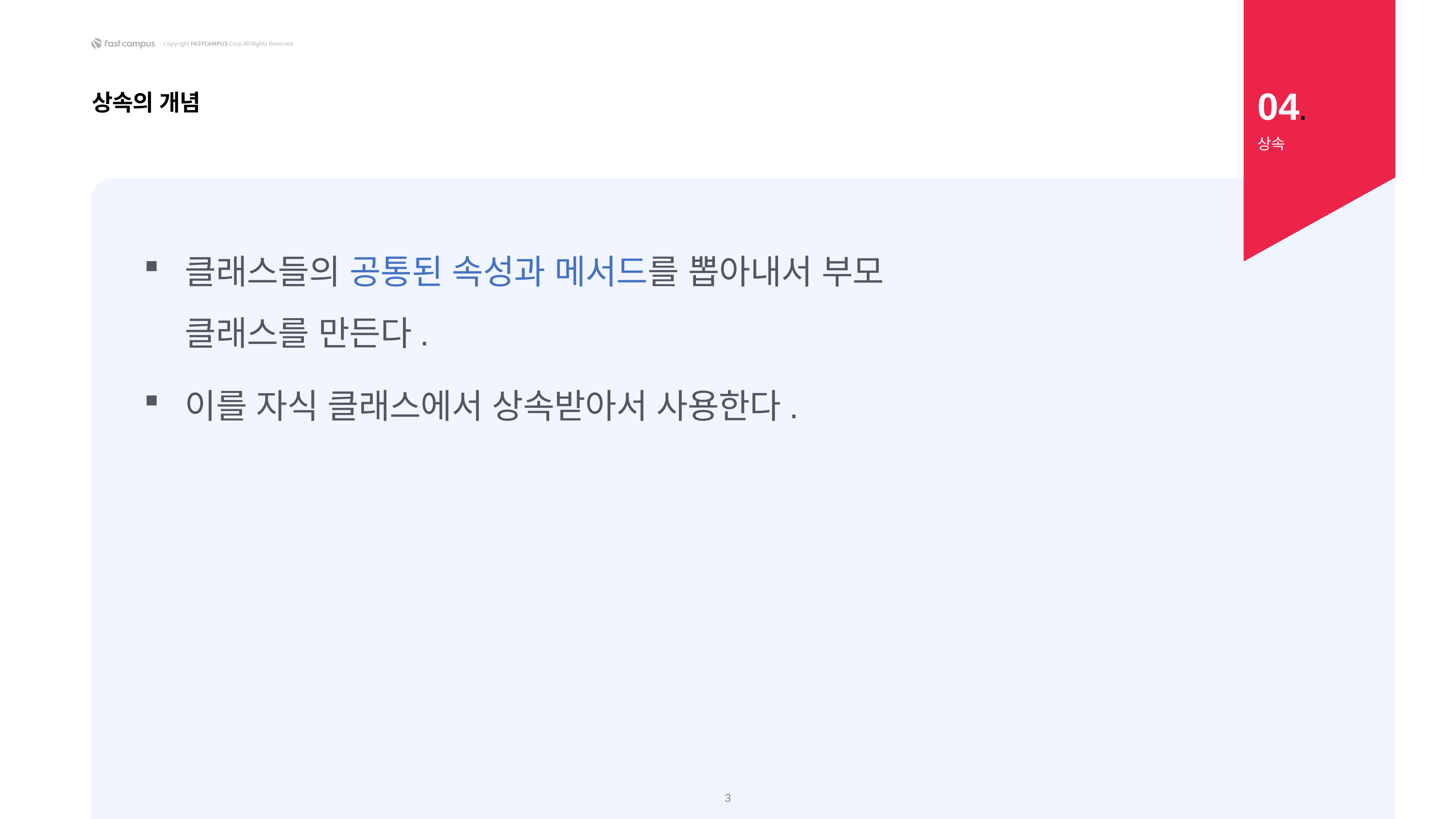

04.
상속의 개념
상속
클래스들의 공통된 속성과 메서드를 뽑아내서 부모 클래스를 만든다.
이를 자식 클래스에서 상속받아서 사용한다.
3